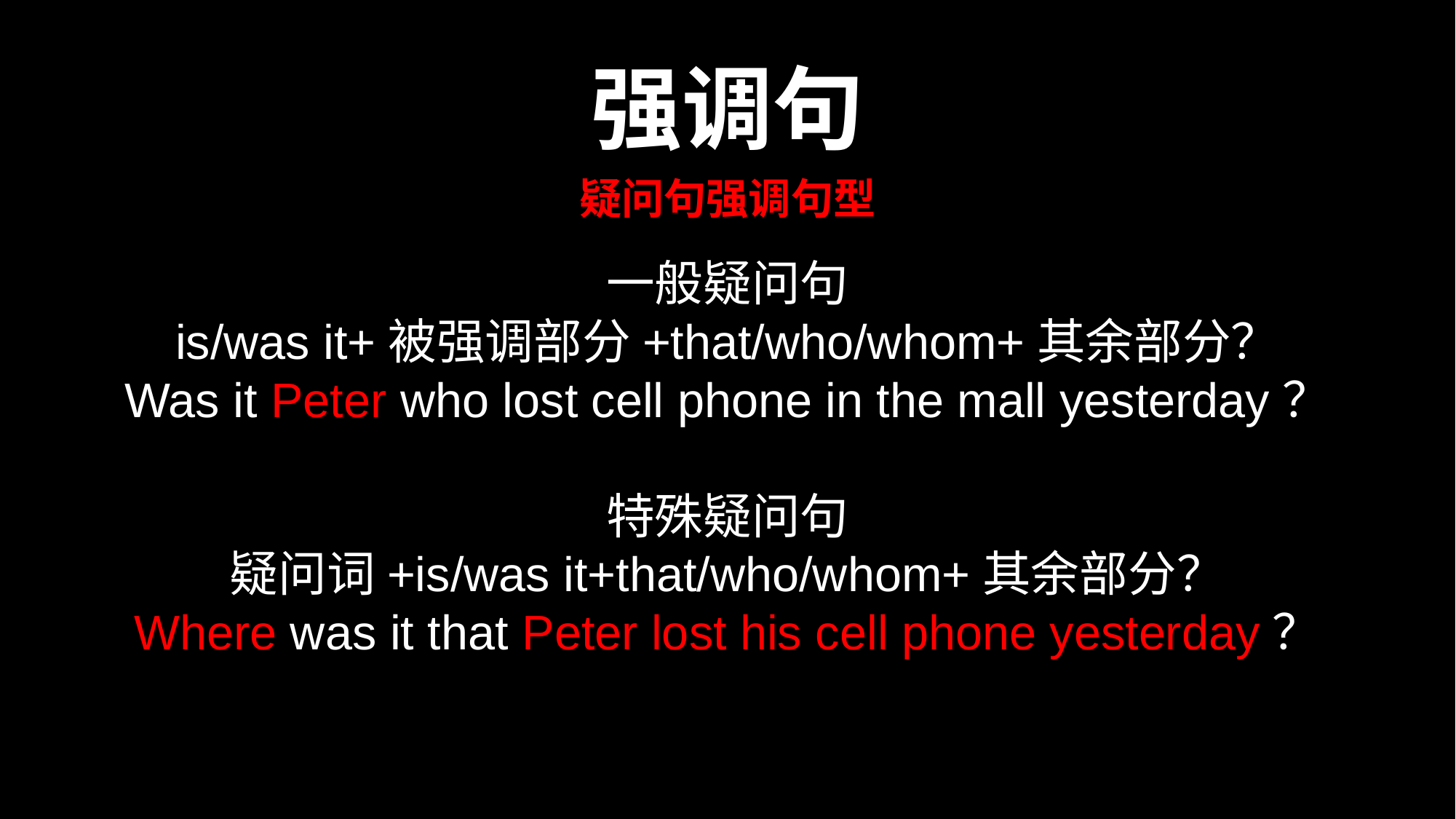

强调句
疑问句强调句型
一般疑问句
is/was it+被强调部分+that/who/whom+其余部分？
Was it Peter who lost cell phone in the mall yesterday？

特殊疑问句
疑问词+is/was it+that/who/whom+其余部分？
Where was it that Peter lost his cell phone yesterday？